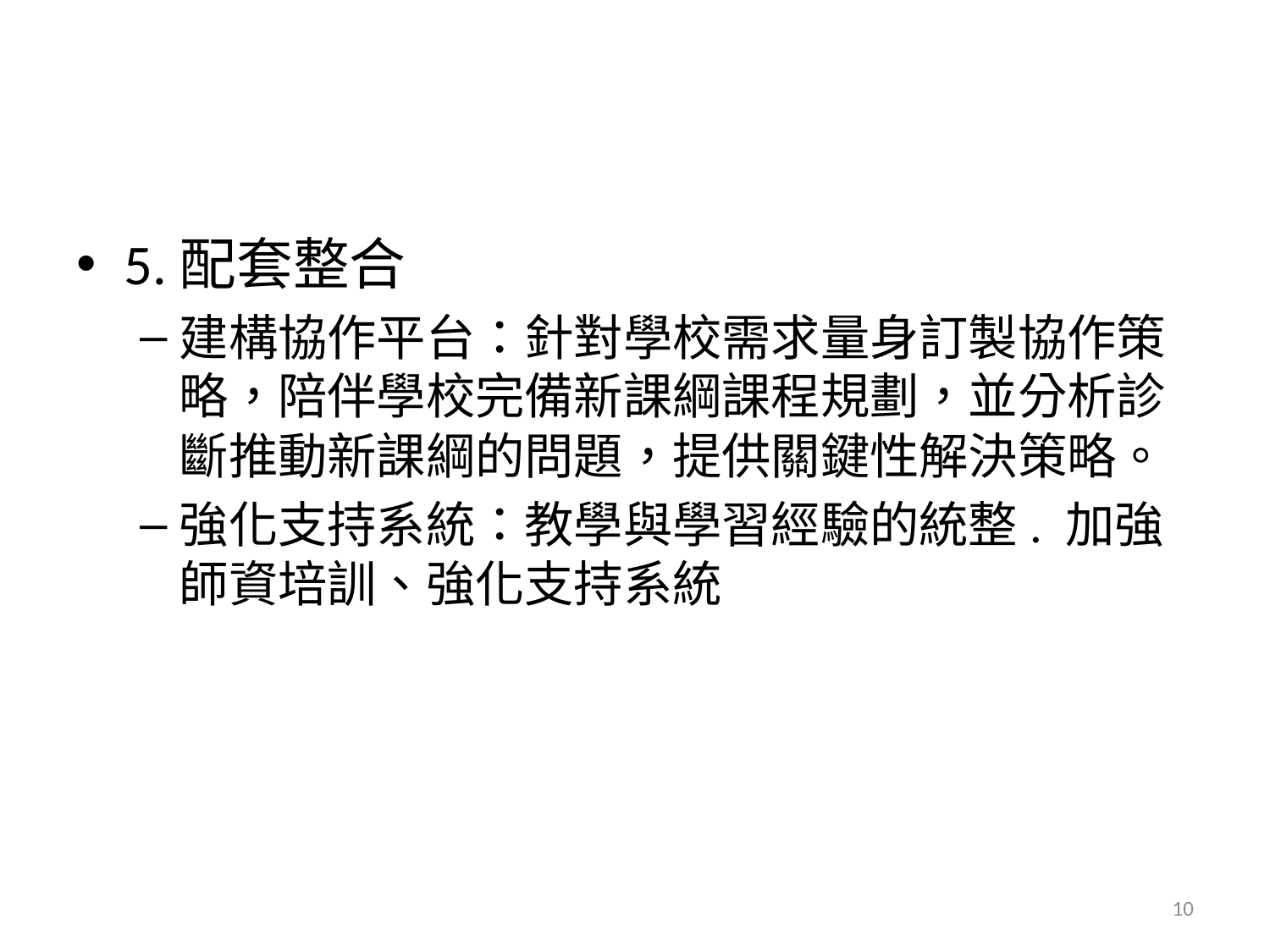

#
5.配套整合
建構協作平台：針對學校需求量身訂製協作策略，陪伴學校完備新課綱課程規劃，並分析診斷推動新課綱的問題，提供關鍵性解決策略。
強化支持系統：教學與學習經驗的統整. 加強師資培訓、強化支持系統

10